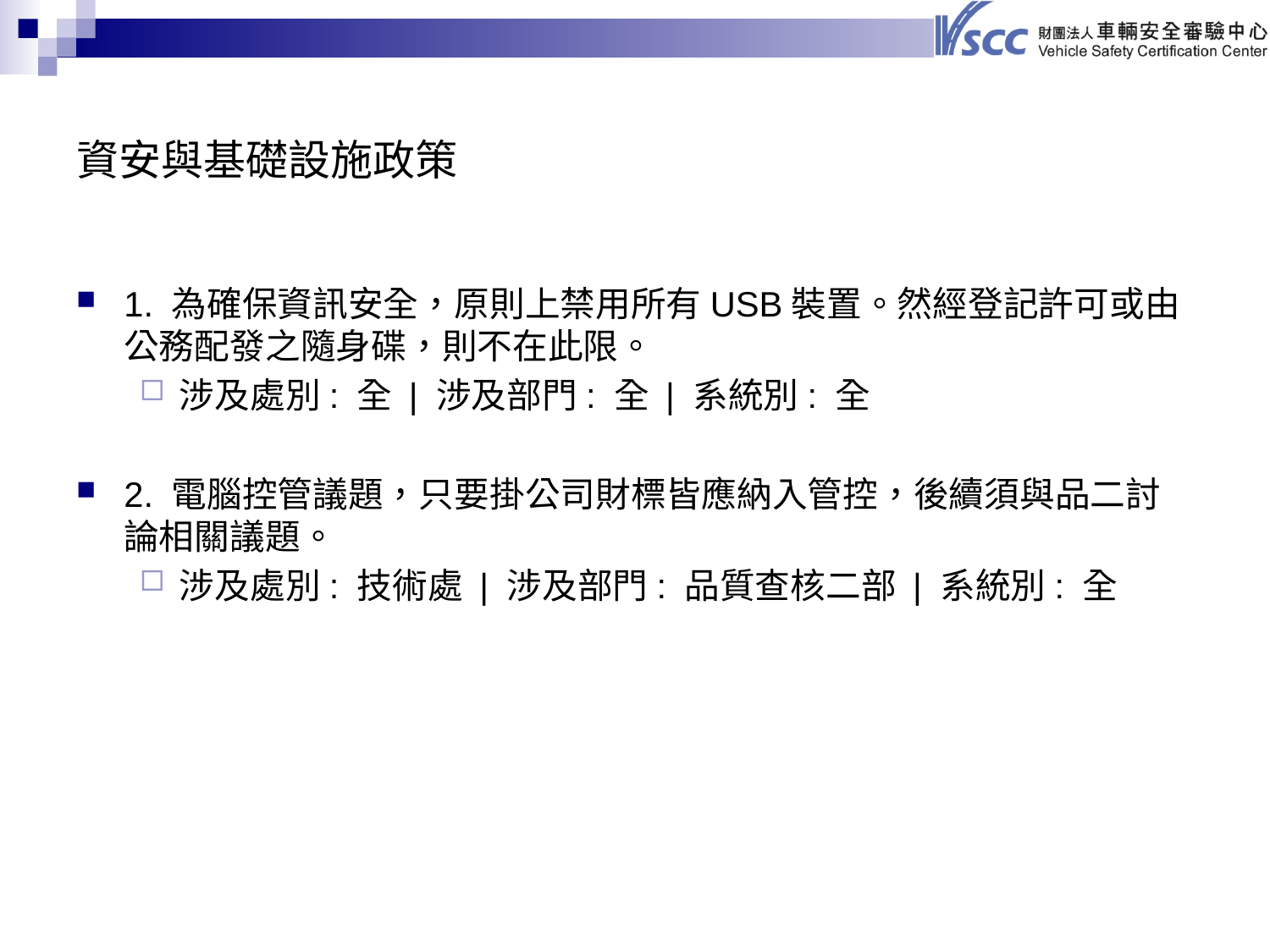

# 資安與基礎設施政策
1. 為確保資訊安全，原則上禁用所有USB裝置。然經登記許可或由公務配發之隨身碟，則不在此限。
涉及處別: 全 | 涉及部門: 全 | 系統別: 全

2. 電腦控管議題，只要掛公司財標皆應納入管控，後續須與品二討論相關議題。
涉及處別: 技術處 | 涉及部門: 品質查核二部 | 系統別: 全